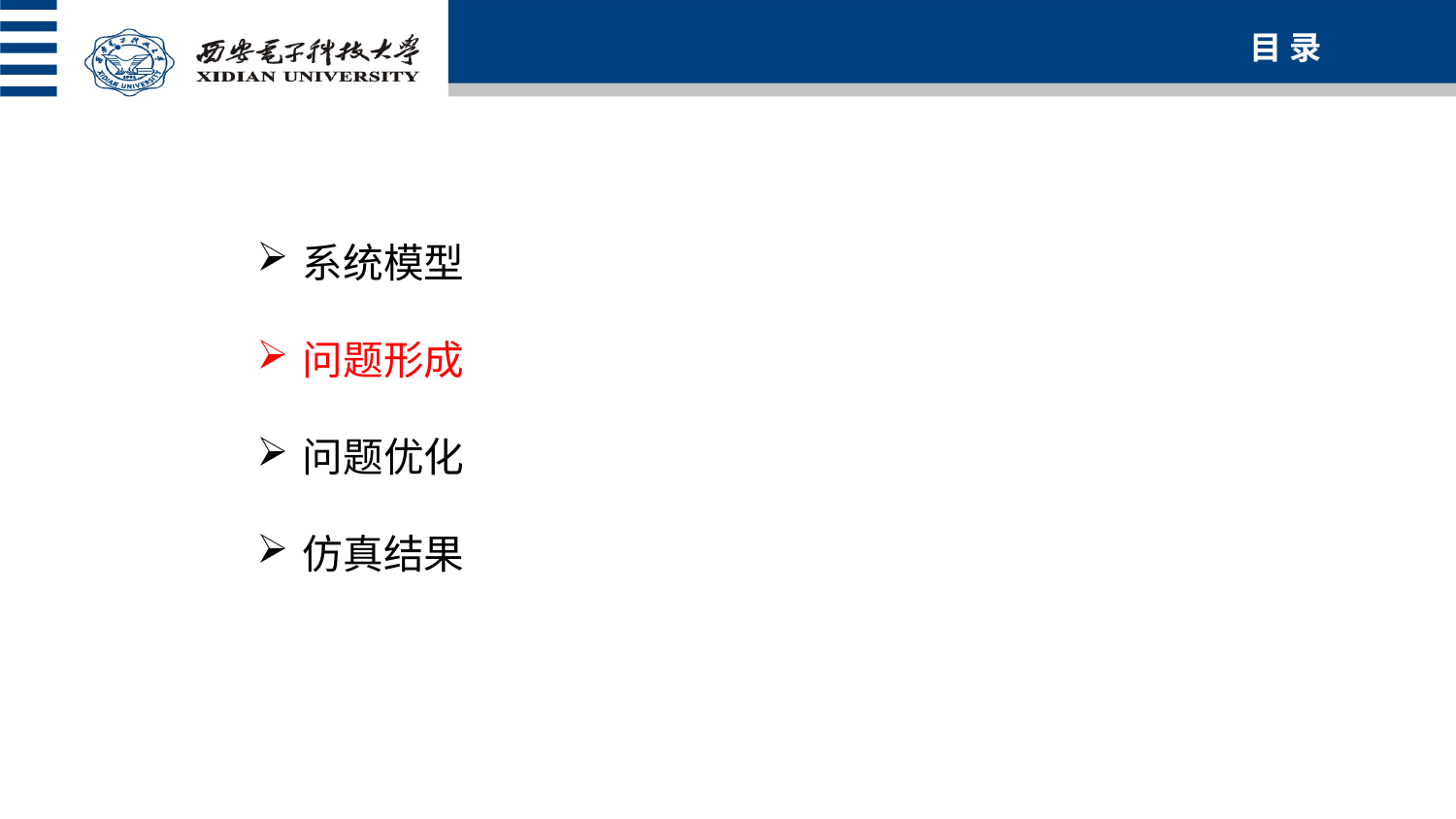

# 目 录
系统模型

问题形成

问题优化

仿真结果